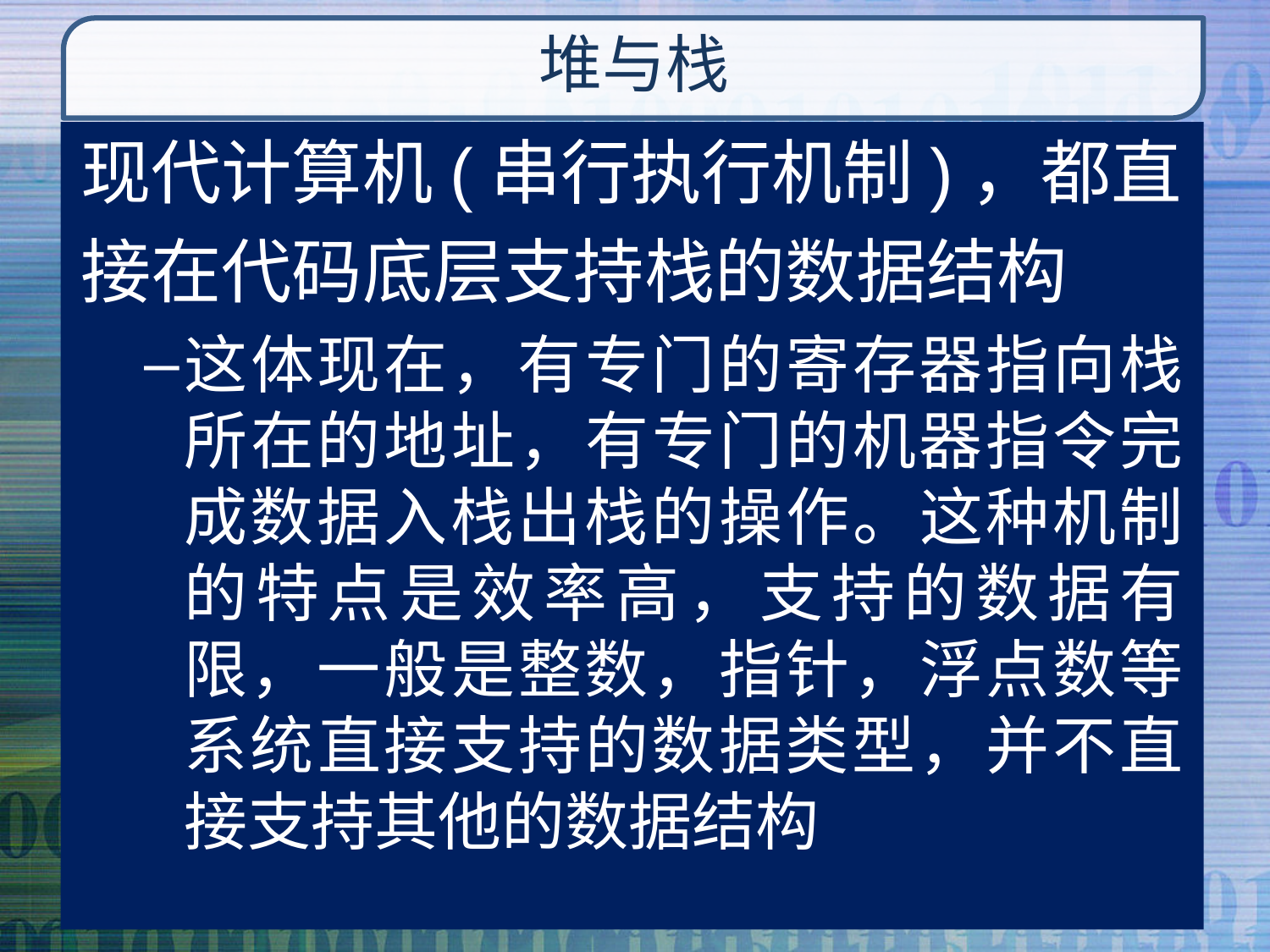

# 堆与栈
现代计算机(串行执行机制)，都直
接在代码底层支持栈的数据结构
这体现在，有专门的寄存器指向栈所在的地址，有专门的机器指令完成数据入栈出栈的操作。这种机制的特点是效率高，支持的数据有限，一般是整数，指针，浮点数等系统直接支持的数据类型，并不直接支持其他的数据结构